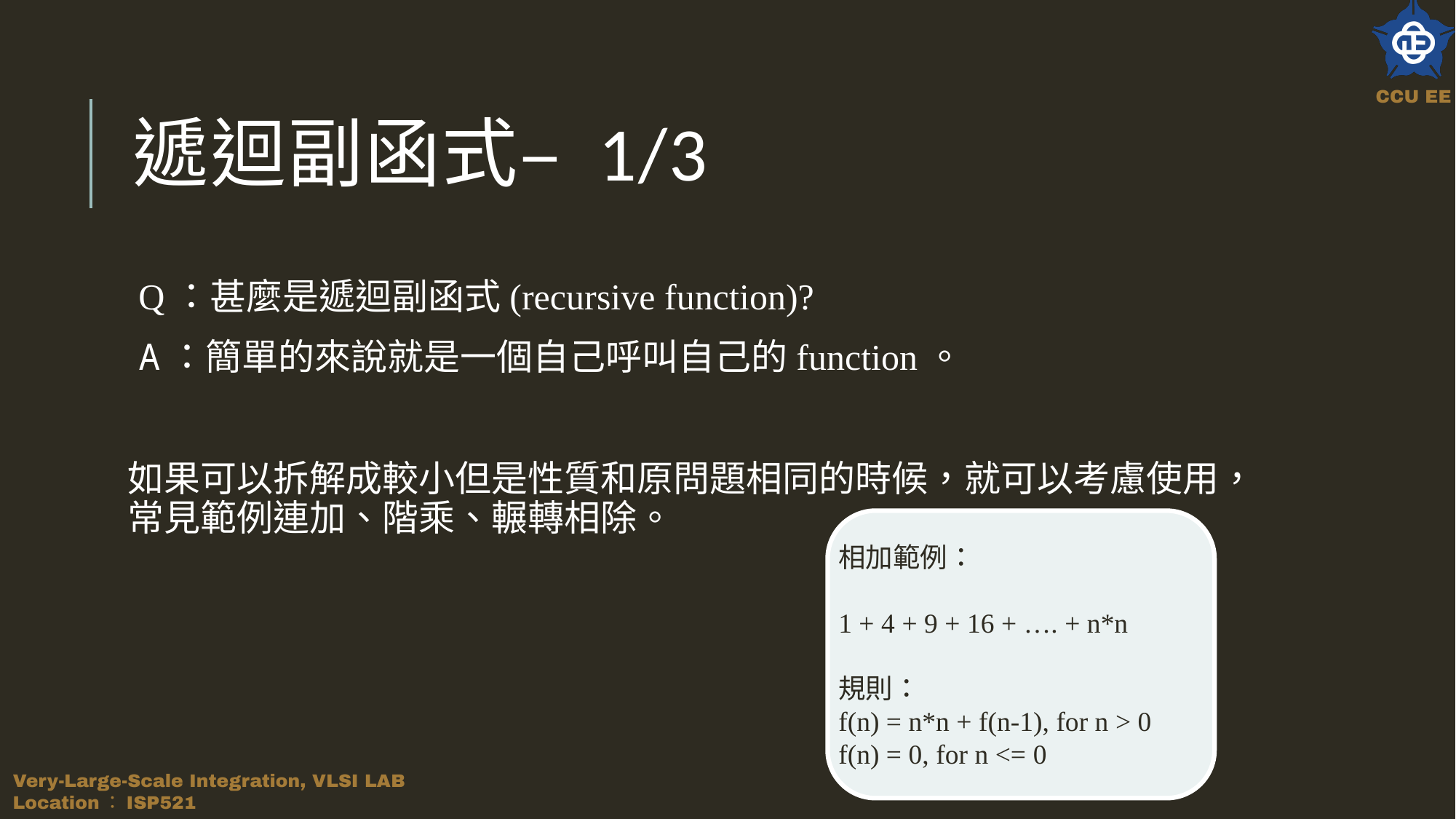

# 遞迴副函式– 1/3
Q：甚麼是遞迴副函式(recursive function)?
A：簡單的來說就是一個自己呼叫自己的function。

如果可以拆解成較小但是性質和原問題相同的時候，就可以考慮使用，常見範例連加、階乘、輾轉相除。

相加範例：

1 + 4 + 9 + 16 + …. + n*n

規則：
f(n) = n*n + f(n-1), for n > 0
f(n) = 0, for n <= 0